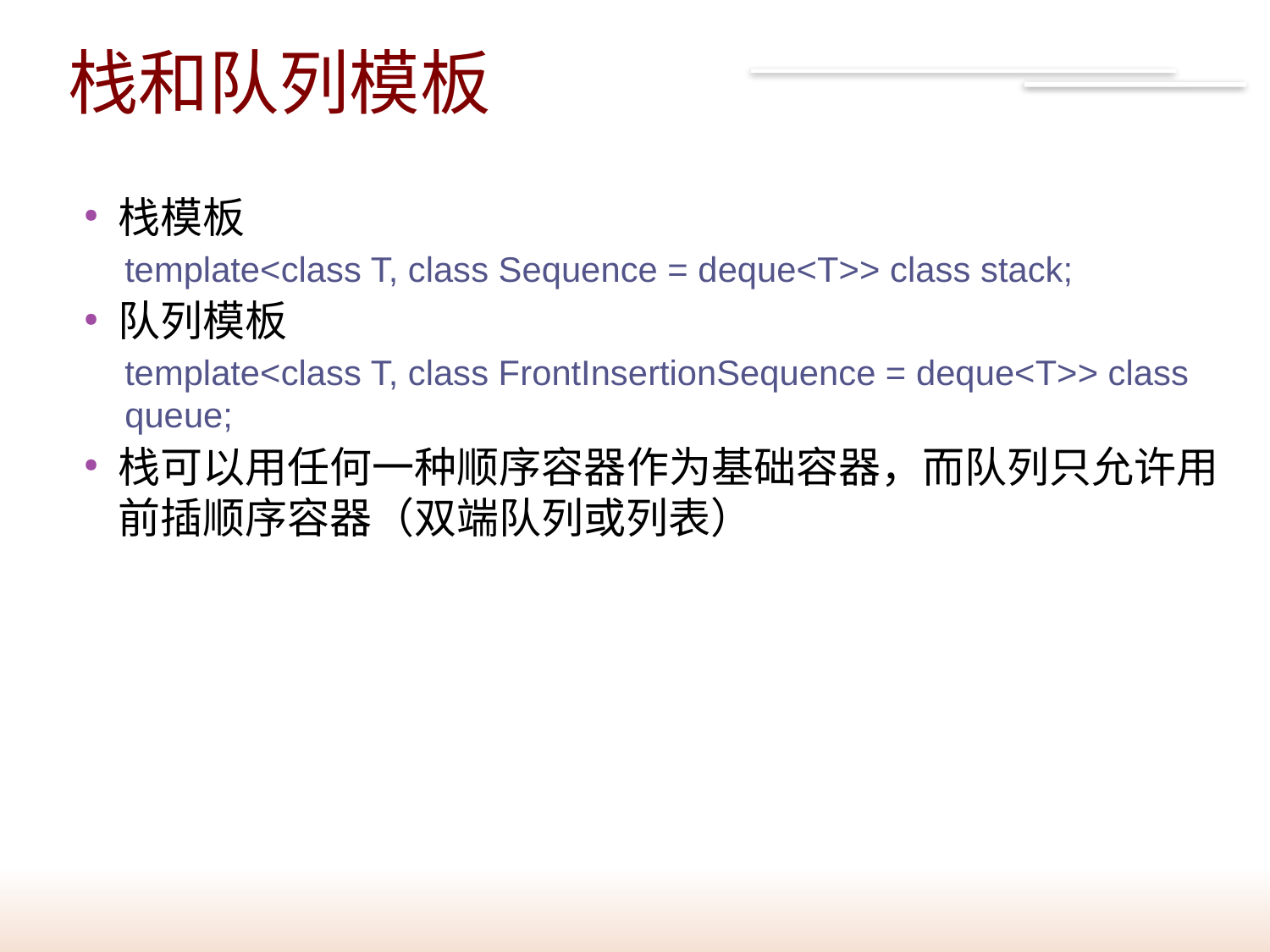

# 栈和队列模板
64
栈模板
template<class T, class Sequence = deque<T>> class stack;
队列模板
template<class T, class FrontInsertionSequence = deque<T>> class queue;
栈可以用任何一种顺序容器作为基础容器，而队列只允许用前插顺序容器（双端队列或列表）